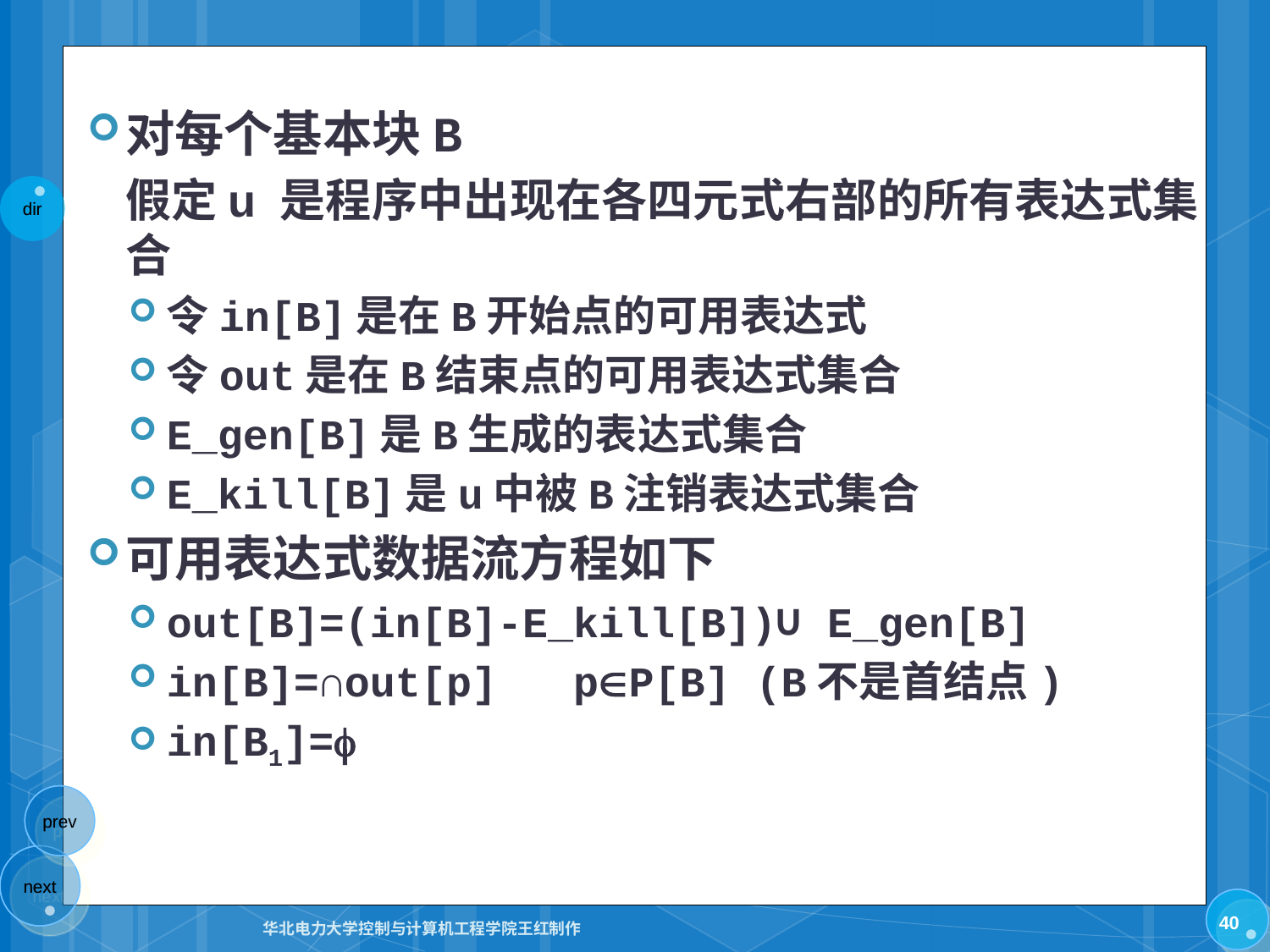

对每个基本块B
	假定u 是程序中出现在各四元式右部的所有表达式集合
令in[B]是在B开始点的可用表达式
令out是在B结束点的可用表达式集合
E_gen[B]是B生成的表达式集合
E_kill[B]是u中被B注销表达式集合
可用表达式数据流方程如下
out[B]=(in[B]-E_kill[B])∪ E_gen[B]
in[B]=∩out[p]   p∈P[B] (B不是首结点)
in[B1]=φ
40
华北电力大学控制与计算机工程学院王红制作